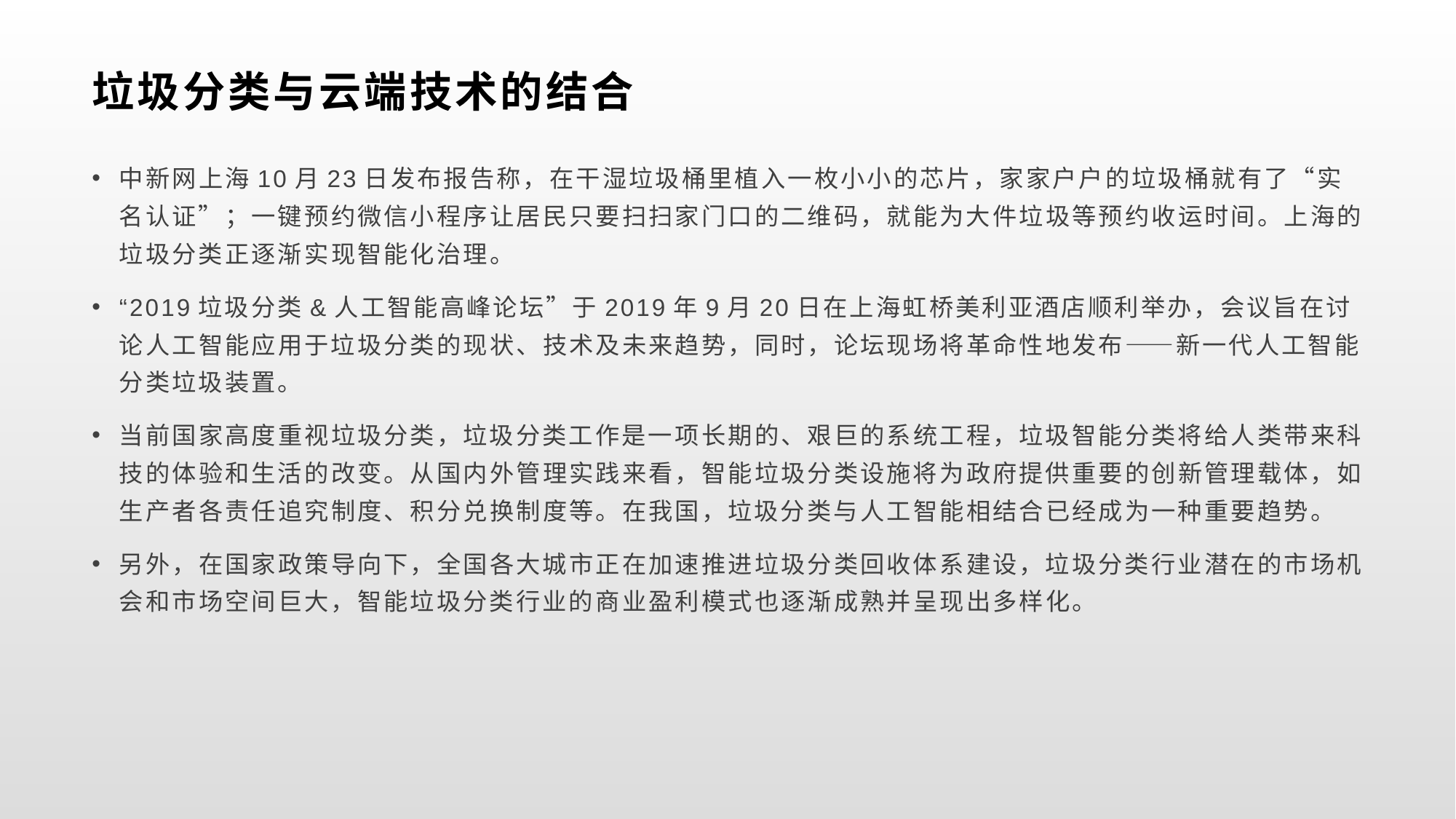

# 垃圾分类与云端技术的结合
中新网上海10月23日发布报告称，在干湿垃圾桶里植入一枚小小的芯片，家家户户的垃圾桶就有了“实名认证”；一键预约微信小程序让居民只要扫扫家门口的二维码，就能为大件垃圾等预约收运时间。上海的垃圾分类正逐渐实现智能化治理。
“2019垃圾分类&人工智能高峰论坛”于2019年9月20日在上海虹桥美利亚酒店顺利举办，会议旨在讨论人工智能应用于垃圾分类的现状、技术及未来趋势，同时，论坛现场将革命性地发布——新一代人工智能分类垃圾装置。
当前国家高度重视垃圾分类，垃圾分类工作是一项长期的、艰巨的系统工程，垃圾智能分类将给人类带来科技的体验和生活的改变。从国内外管理实践来看，智能垃圾分类设施将为政府提供重要的创新管理载体，如生产者各责任追究制度、积分兑换制度等。在我国，垃圾分类与人工智能相结合已经成为一种重要趋势。
另外，在国家政策导向下，全国各大城市正在加速推进垃圾分类回收体系建设，垃圾分类行业潜在的市场机会和市场空间巨大，智能垃圾分类行业的商业盈利模式也逐渐成熟并呈现出多样化。